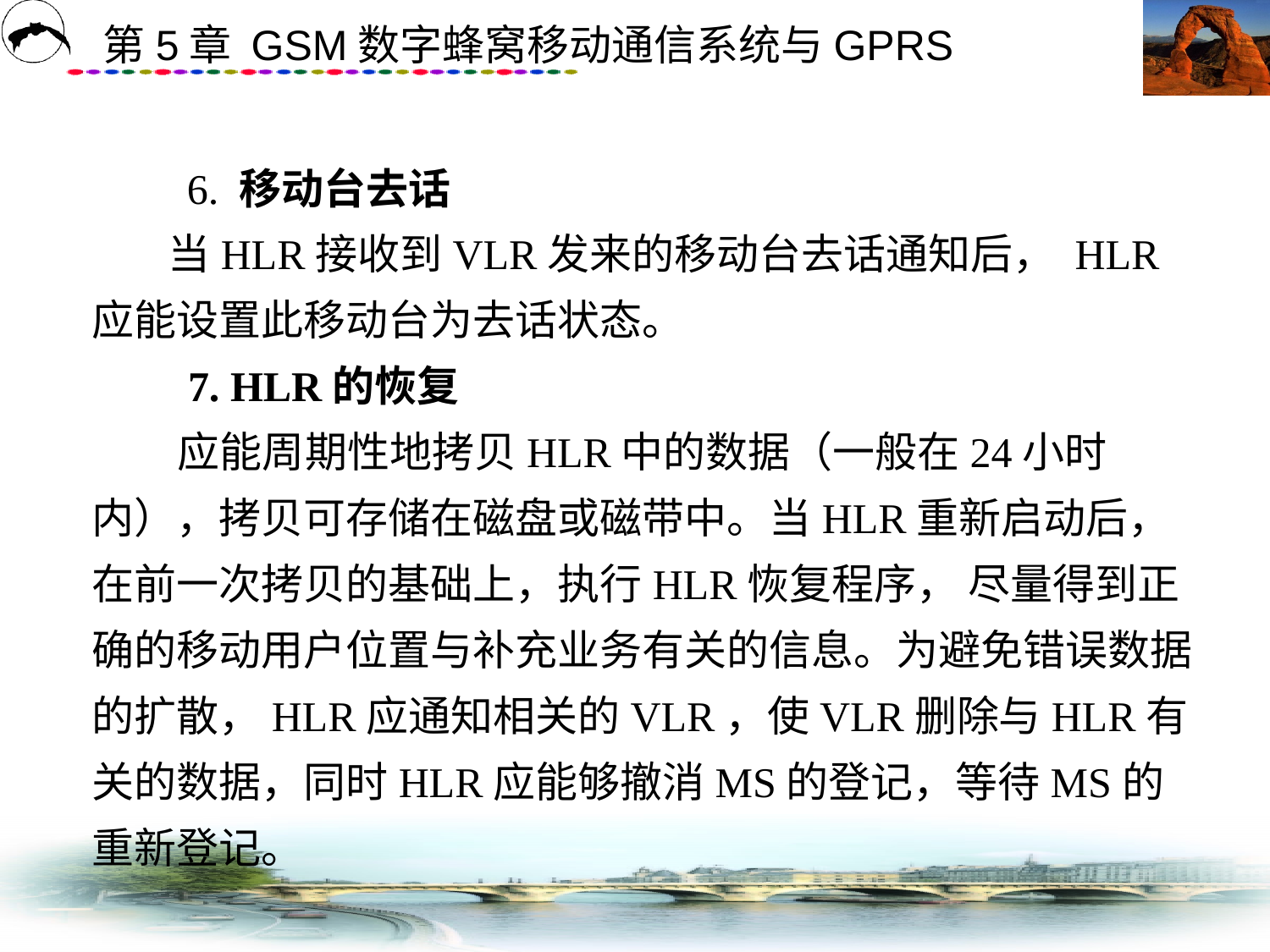

# 6. 移动台去话 当HLR接收到VLR发来的移动台去话通知后， HLR应能设置此移动台为去话状态。 7. HLR的恢复 应能周期性地拷贝HLR中的数据（一般在24小时内），拷贝可存储在磁盘或磁带中。当HLR重新启动后，在前一次拷贝的基础上，执行HLR恢复程序， 尽量得到正确的移动用户位置与补充业务有关的信息。为避免错误数据的扩散，HLR应通知相关的VLR，使VLR删除与HLR有关的数据，同时HLR应能够撤消MS的登记，等待MS的重新登记。